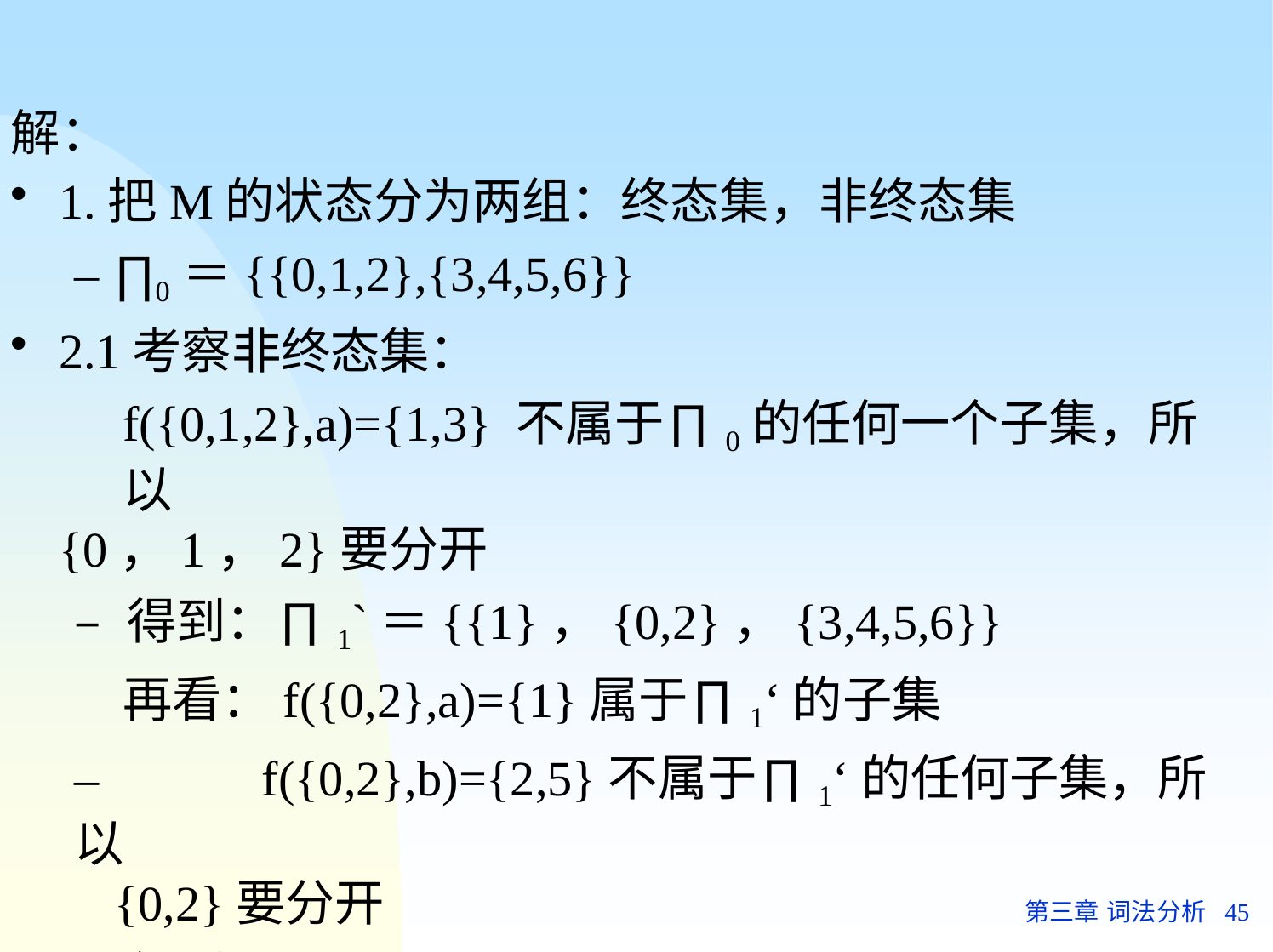

解：
1.把M的状态分为两组：终态集，非终态集
– ∏0＝{{0,1,2},{3,4,5,6}}
2.1考察非终态集：
f({0,1,2},a)={1,3} 不属于∏0的任何一个子集，所以
{0，1，2}要分开
– 得到：∏1`＝{{1}，{0,2}，{3,4,5,6}}
再看：f({0,2},a)={1}属于∏1‘的子集
–	f({0,2},b)={2,5}不属于∏1‘的任何子集，所以
{0,2}要分开
– 得到： ∏1``＝{{1}，{0}，{2}，{3,4,5,6}}
第三章 词法分析	45